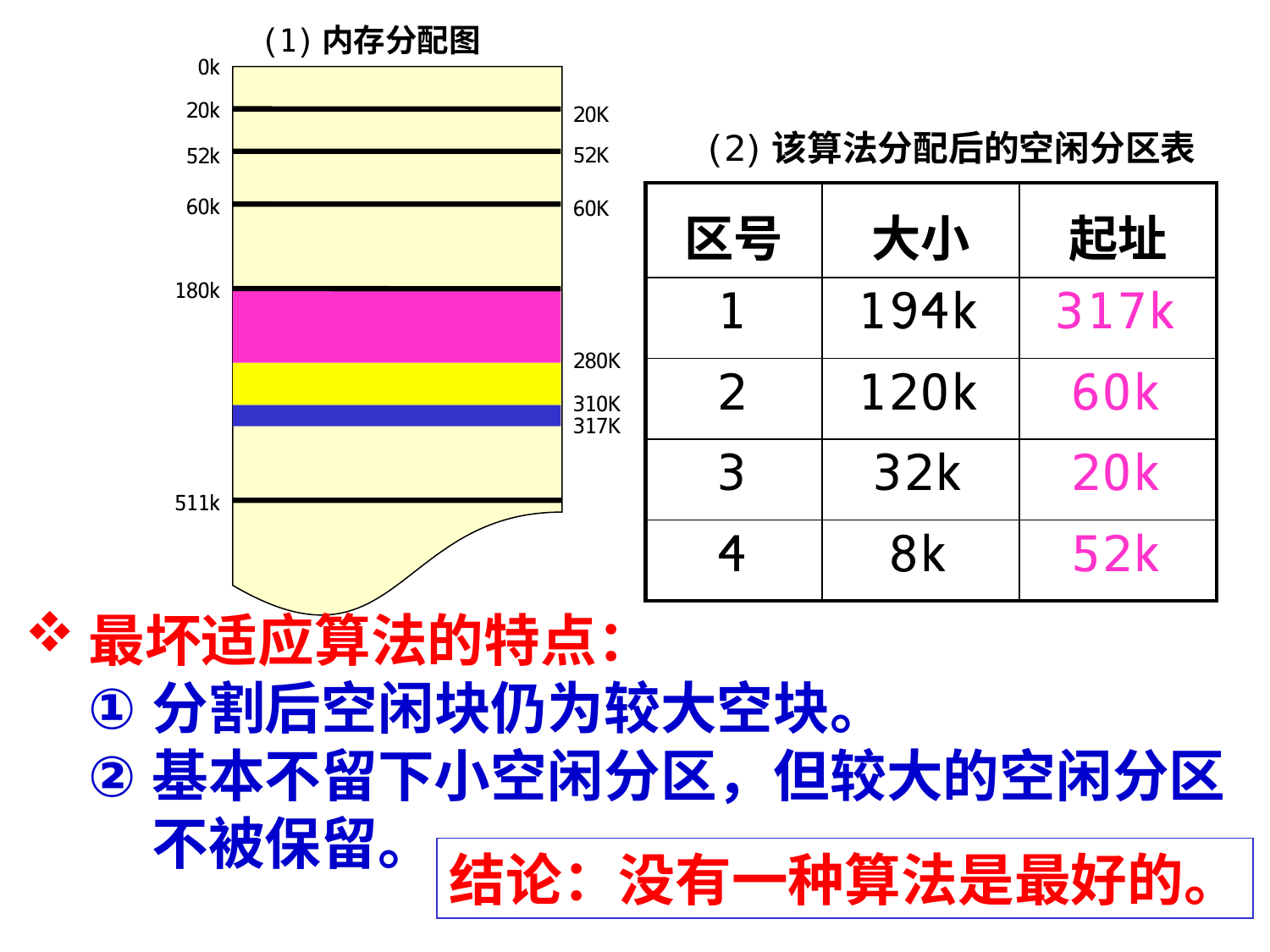

(1)内存分配图
    0k
  20k

  52k
  60k

180k

511k

20K
52K
60K

280K
310K
317K

(2)该算法分配后的空闲分区表

| 区号 | 大小 | 起址 |
| --- | --- | --- |
| 1 | 194k | 317k |
| 2 | 120k | 60k |
| 3 | 32k | 20k |
| 4 | 8k | 52k |

3

最坏适应算法的特点：
分割后空闲块仍为较大空块。
基本不留下小空闲分区，但较大的空闲分区不被保留。
结论：没有一种算法是最好的。